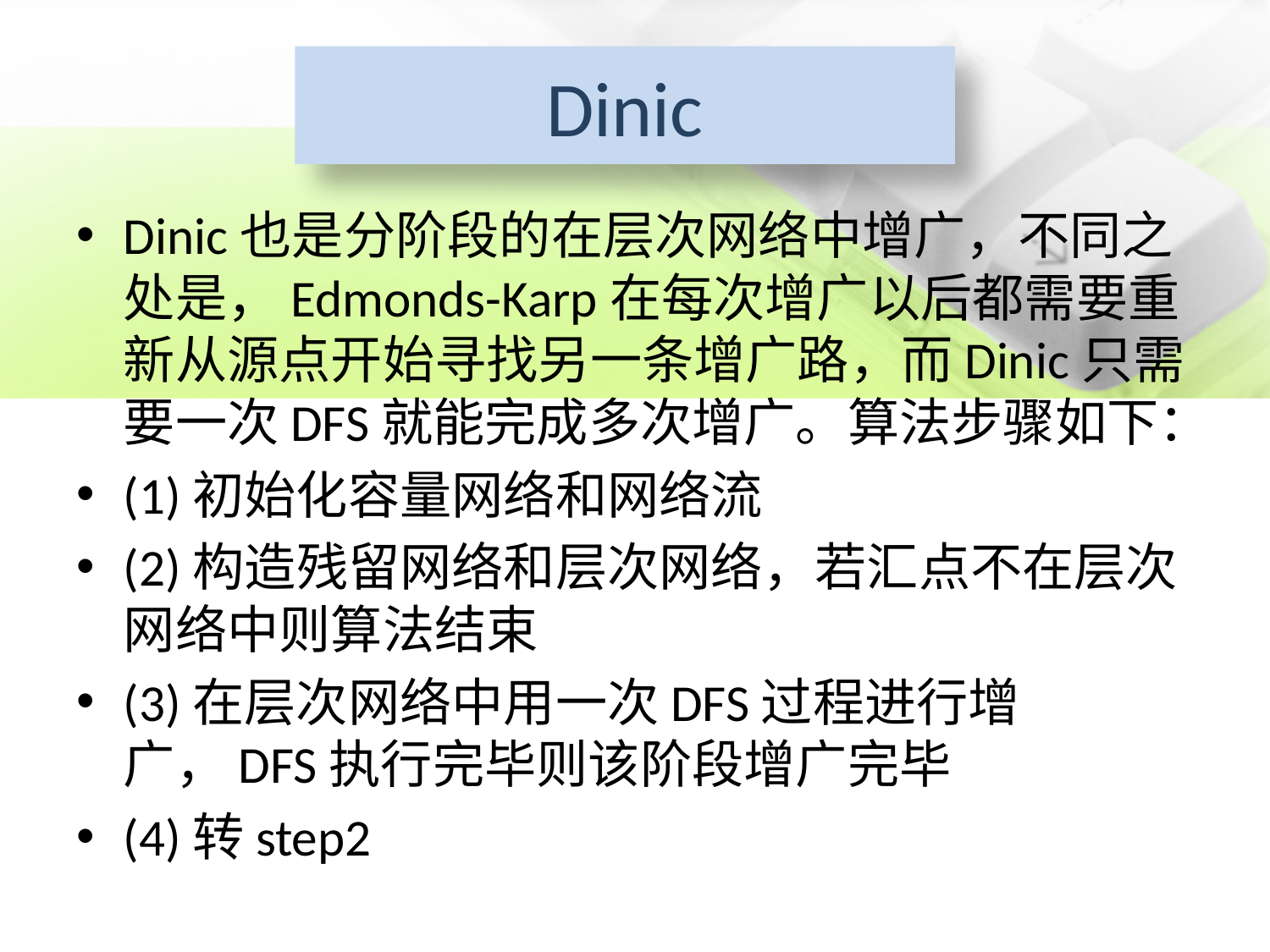

Dinic
Dinic也是分阶段的在层次网络中增广，不同之处是，Edmonds-Karp在每次增广以后都需要重新从源点开始寻找另一条增广路，而Dinic只需要一次DFS就能完成多次增广。算法步骤如下：
(1)初始化容量网络和网络流
(2)构造残留网络和层次网络，若汇点不在层次网络中则算法结束
(3)在层次网络中用一次DFS过程进行增广，DFS执行完毕则该阶段增广完毕
(4)转step2